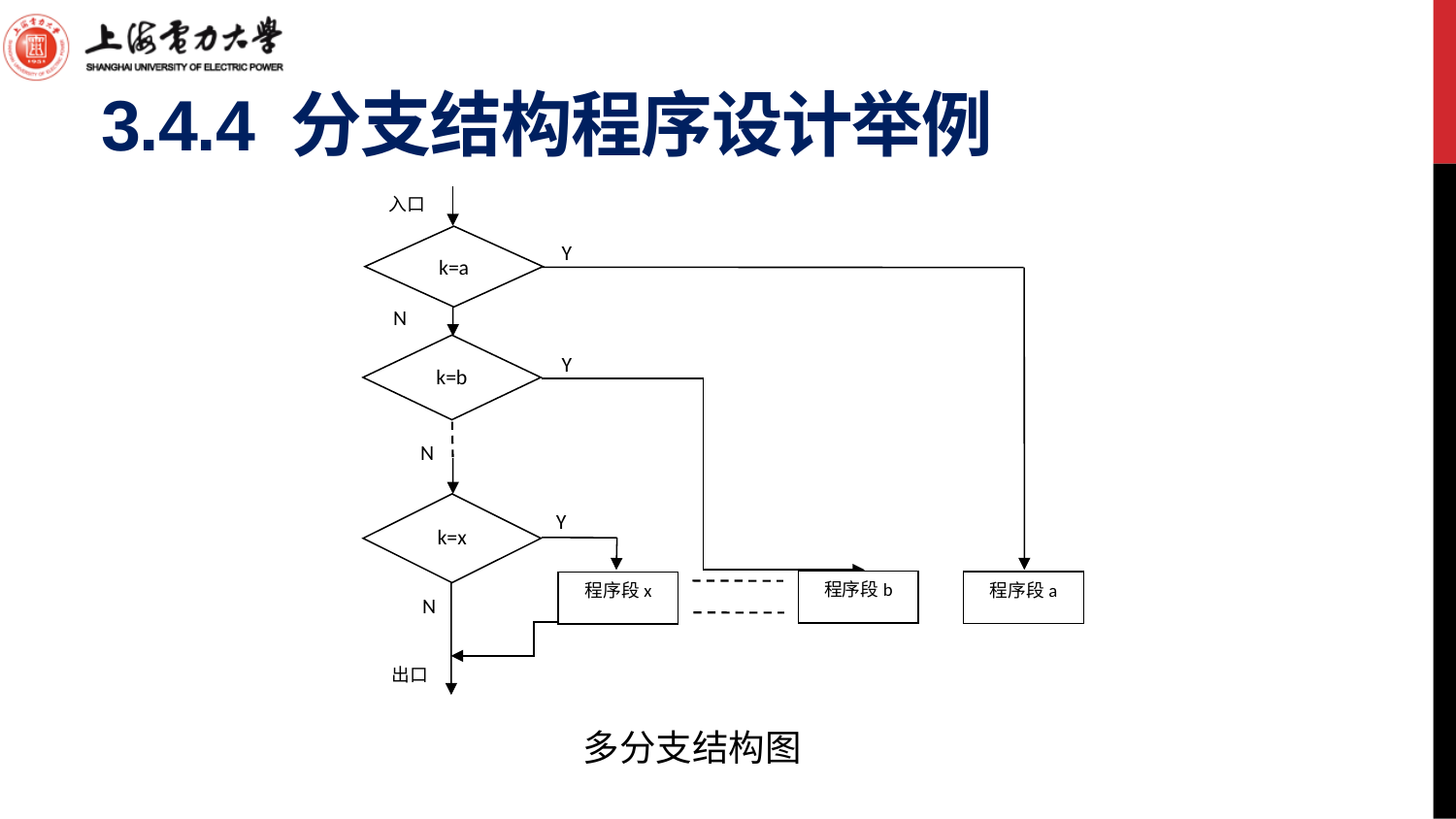

# 3.4.4 分支结构程序设计举例

入口
Y
N
Y
N
Y
N
出口
k=a
k=b
k=x
程序段b
程序段a
程序段x
多分支结构图